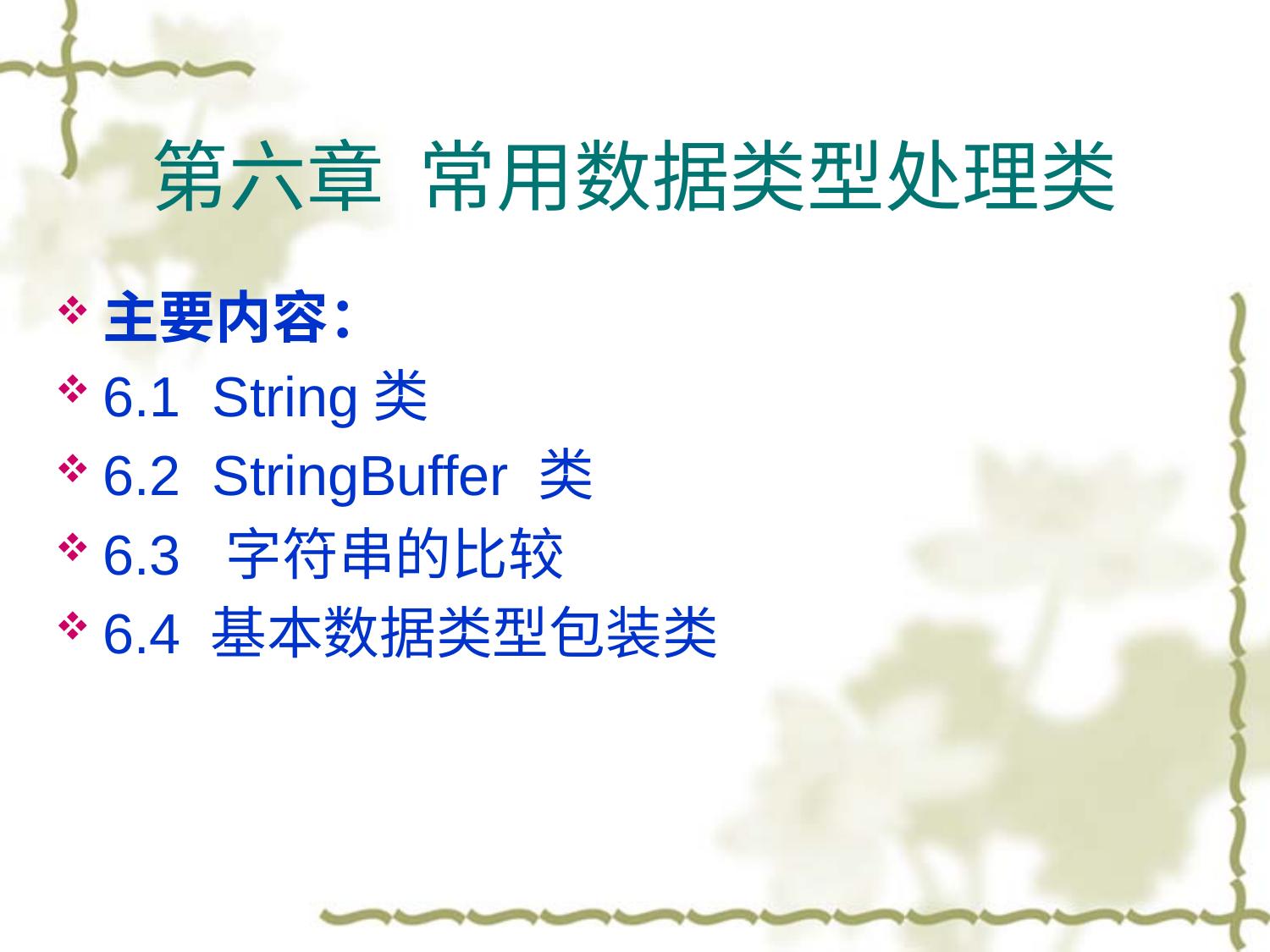

# 第六章  常用数据类型处理类
主要内容：
6.1  String类
6.2  StringBuffer 类
6.3  字符串的比较
6.4 基本数据类型包装类